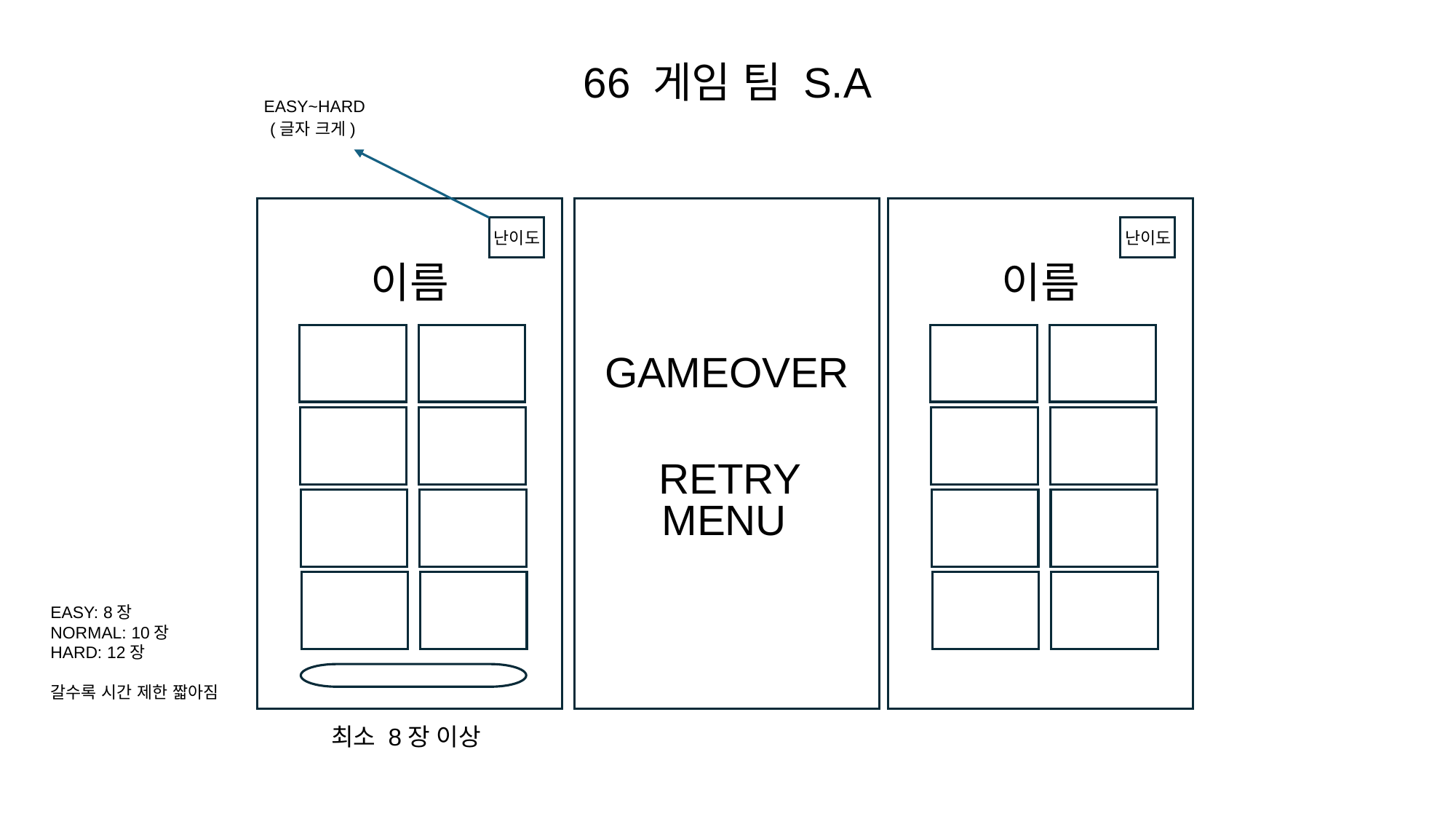

66 게임 팀 S.A
EASY~HARD
(글자 크게)

난이도
이름

난이도
이름

GAMEOVER
RETRY
MENU
EASY: 8장
NORMAL: 10장
HARD: 12장
갈수록 시간 제한 짧아짐

최소 8장 이상